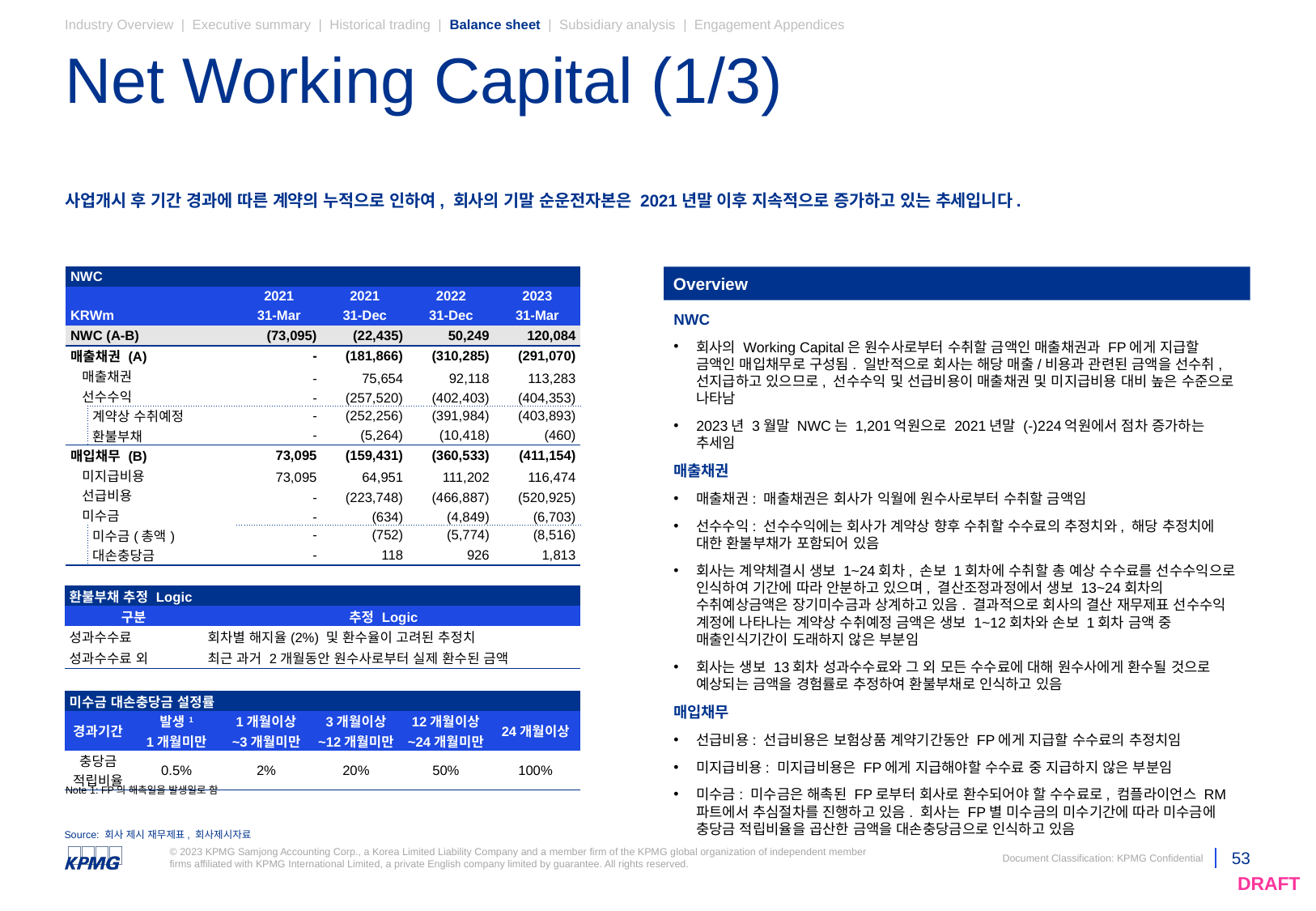

Industry Overview  |  Executive summary  |  Historical trading  |  Balance sheet  |  Subsidiary analysis  |  Engagement Appendices
# Net Working Capital (1/3)
사업개시 후 기간 경과에 따른 계약의 누적으로 인하여, 회사의 기말 순운전자본은 2021년말 이후 지속적으로 증가하고 있는 추세입니다.
| NWC |  |  |  |  |  |  |
| --- | --- | --- | --- | --- | --- | --- |
|  |  |  | 2021 | 2021 | 2022 | 2023 |
| KRWm |  |  | 31-Mar | 31-Dec | 31-Dec | 31-Mar |
| NWC (A-B) |  |  | (73,095) | (22,435) | 50,249 | 120,084 |
| 매출채권 (A) |  |  | - | (181,866) | (310,285) | (291,070) |
| 매출채권 |  |  | - | 75,654 | 92,118 | 113,283 |
| 선수수익 |  |  | - | (257,520) | (402,403) | (404,353) |
|  | 계약상 수취예정 | 계약상 수취예정 | - | (252,256) | (391,984) | (403,893) |
|  | 환불부채 | 환불부채 | - | (5,264) | (10,418) | (460) |
| 매입채무 (B) |  |  | 73,095 | (159,431) | (360,533) | (411,154) |
| 미지급비용 |  |  | 73,095 | 64,951 | 111,202 | 116,474 |
| 선급비용 |  |  | - | (223,748) | (466,887) | (520,925) |
| 미수금 |  |  | - | (634) | (4,849) | (6,703) |
|  | 미수금(총액) | 계약상 수취예정 | - | (752) | (5,774) | (8,516) |
|  | 대손충당금 | 환불부채 | - | 118 | 926 | 1,813 |
Overview
NWC
회사의 Working Capital은 원수사로부터 수취할 금액인 매출채권과 FP에게 지급할 금액인 매입채무로 구성됨. 일반적으로 회사는 해당 매출/비용과 관련된 금액을 선수취, 선지급하고 있으므로, 선수수익 및 선급비용이 매출채권 및 미지급비용 대비 높은 수준으로 나타남
2023년 3월말 NWC는 1,201억원으로 2021년말 (-)224억원에서 점차 증가하는 추세임
매출채권
매출채권: 매출채권은 회사가 익월에 원수사로부터 수취할 금액임
선수수익: 선수수익에는 회사가 계약상 향후 수취할 수수료의 추정치와, 해당 추정치에 대한 환불부채가 포함되어 있음
회사는 계약체결시 생보 1~24회차, 손보 1회차에 수취할 총 예상 수수료를 선수수익으로 인식하여 기간에 따라 안분하고 있으며, 결산조정과정에서 생보 13~24회차의 수취예상금액은 장기미수금과 상계하고 있음. 결과적으로 회사의 결산 재무제표 선수수익 계정에 나타나는 계약상 수취예정 금액은 생보 1~12회차와 손보 1회차 금액 중 매출인식기간이 도래하지 않은 부분임
회사는 생보 13회차 성과수수료와 그 외 모든 수수료에 대해 원수사에게 환수될 것으로 예상되는 금액을 경험률로 추정하여 환불부채로 인식하고 있음
매입채무
선급비용: 선급비용은 보험상품 계약기간동안 FP에게 지급할 수수료의 추정치임
미지급비용: 미지급비용은 FP에게 지급해야할 수수료 중 지급하지 않은 부분임
미수금: 미수금은 해촉된 FP로부터 회사로 환수되어야 할 수수료로, 컴플라이언스 RM파트에서 추심절차를 진행하고 있음. 회사는 FP별 미수금의 미수기간에 따라 미수금에 충당금 적립비율을 곱산한 금액을 대손충당금으로 인식하고 있음
| 환불부채 추정 Logic |  |
| --- | --- |
| 구분 | 추정 Logic |
| 성과수수료 | 회차별 해지율(2%) 및 환수율이 고려된 추정치 |
| 성과수수료 외 | 최근 과거 2개월동안 원수사로부터 실제 환수된 금액 |
| 미수금 대손충당금 설정률 |  |  |  |  |  |
| --- | --- | --- | --- | --- | --- |
| 경과기간 | 발생1 | 1개월이상 | 3개월이상 | 12개월이상 | 24개월이상 |
|  | 1개월미만 | ~3개월미만 | ~12개월미만 | ~24개월미만 |  |
| 충당금 적립비율 | 0.5% | 2% | 20% | 50% | 100% |
Note 1: FP의 해촉일을 발생일로 함
Source: 회사 제시 재무제표, 회사제시자료